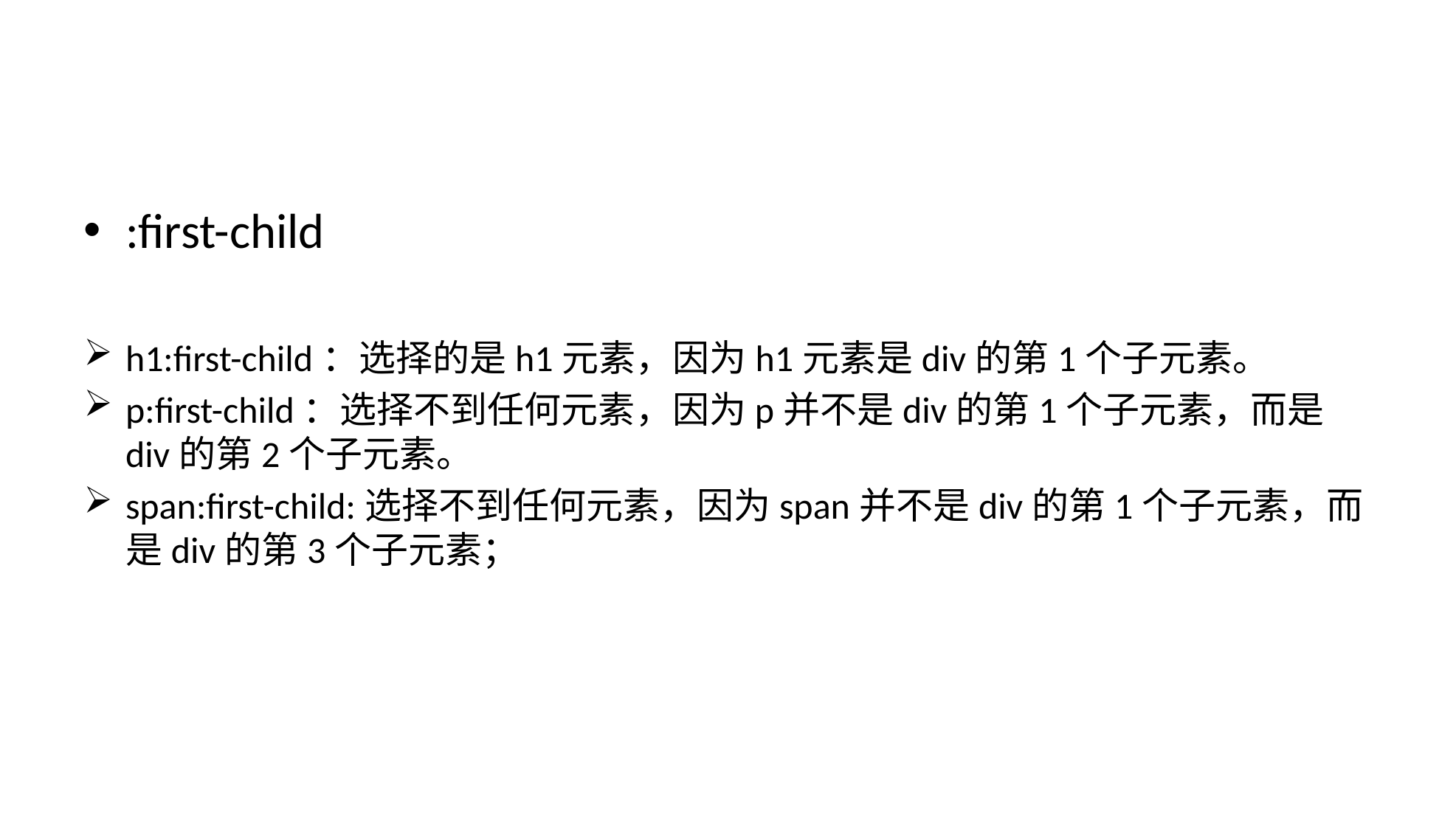

#
:first-child

h1:first-child：选择的是h1元素，因为h1元素是div的第1个子元素。
p:first-child：选择不到任何元素，因为p并不是div的第1个子元素，而是div的第2个子元素。
span:first-child:选择不到任何元素，因为span并不是div的第1个子元素，而是div的第3个子元素；